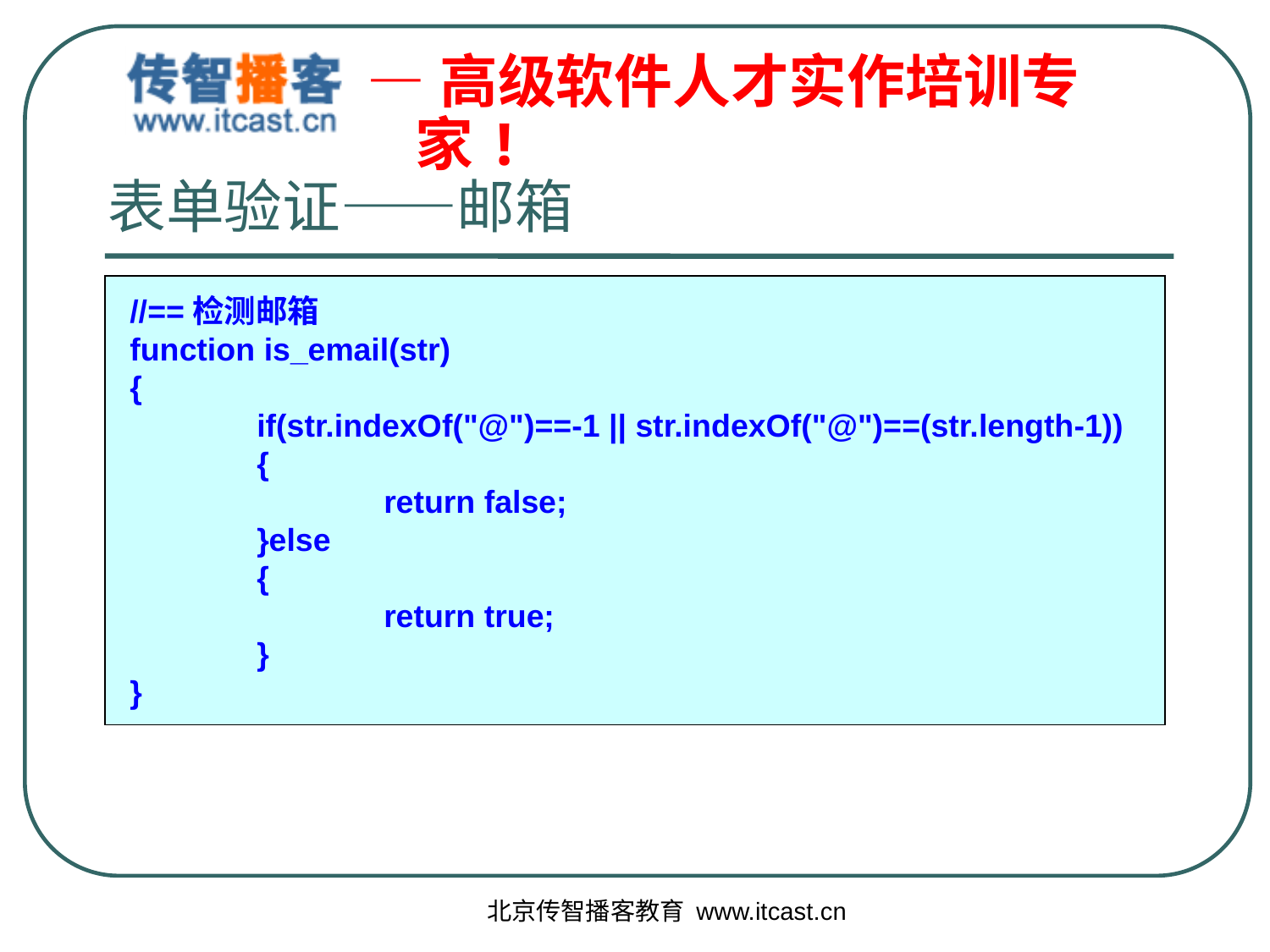

# 表单验证——邮箱
//==检测邮箱
function is_email(str)
{
	if(str.indexOf("@")==-1 || str.indexOf("@")==(str.length-1))
	{
		return false;
	}else
	{
		return true;
	}
}